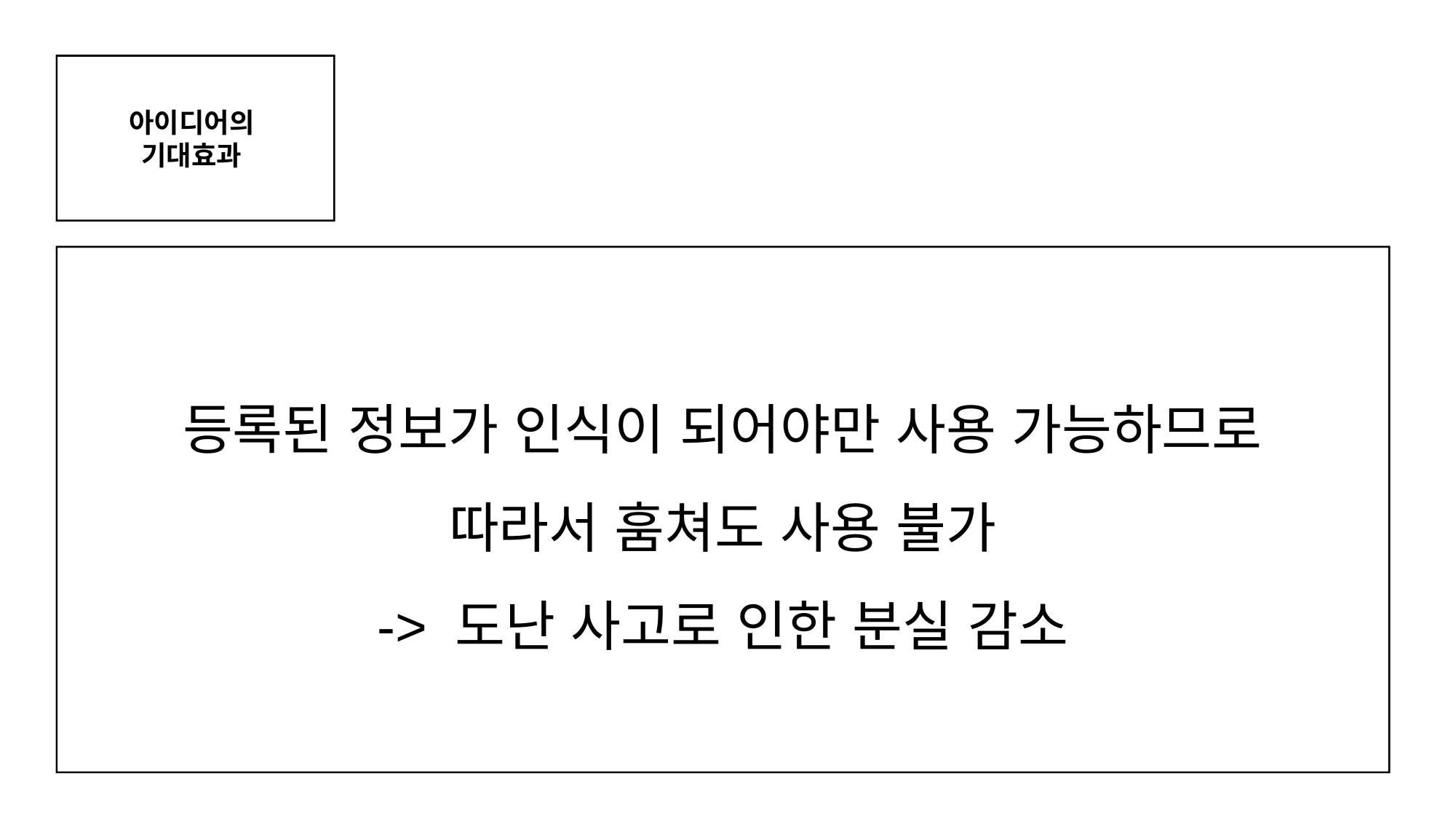

아이디어의
기대효과
등록된 정보가 인식이 되어야만 사용 가능하므로
따라서 훔쳐도 사용 불가
-> 도난 사고로 인한 분실 감소